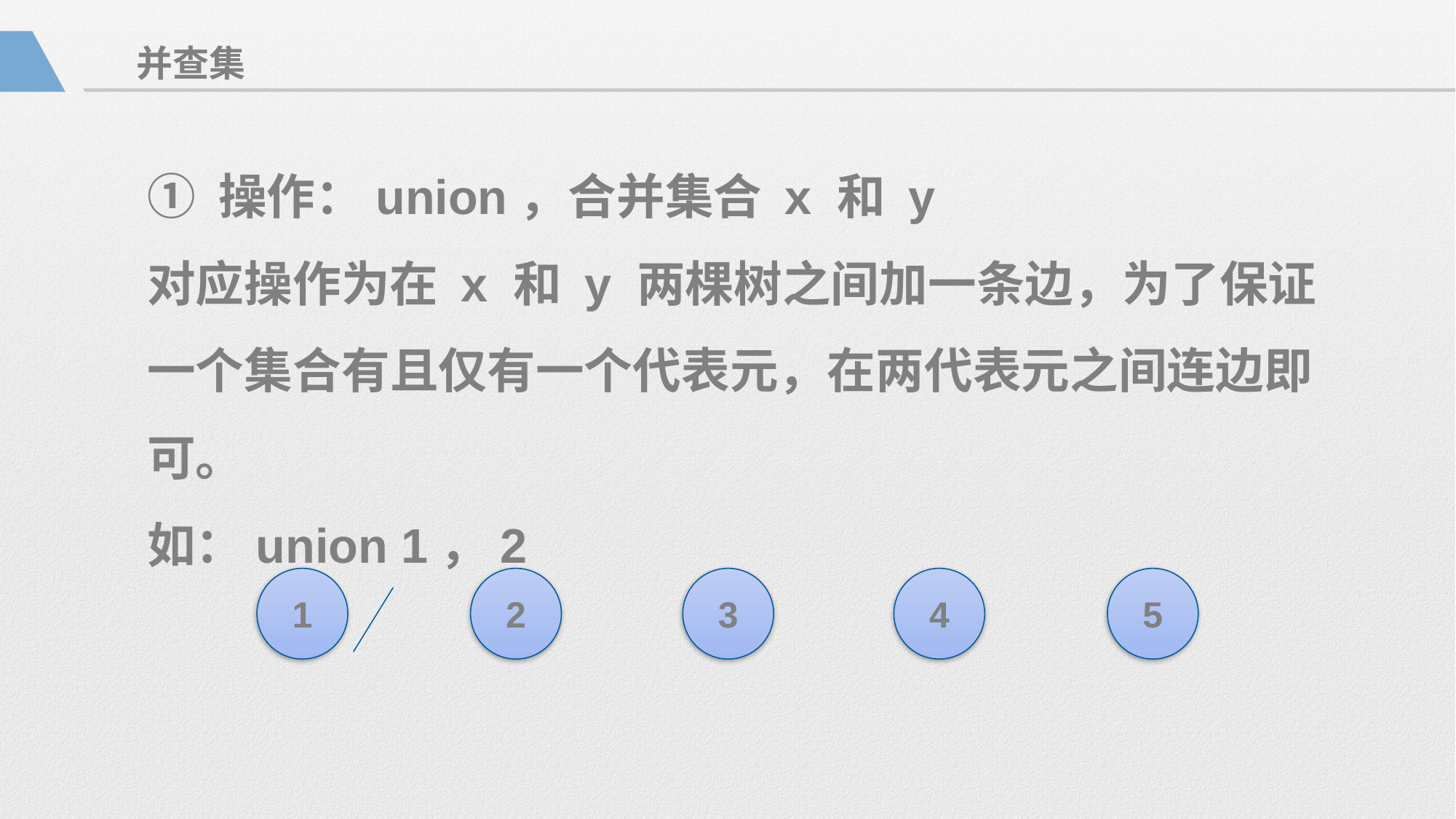

并查集
① 操作：union，合并集合 x 和 y
对应操作为在 x 和 y 两棵树之间加一条边，为了保证一个集合有且仅有一个代表元，在两代表元之间连边即可。
如：union 1，2
1
2
3
4
5